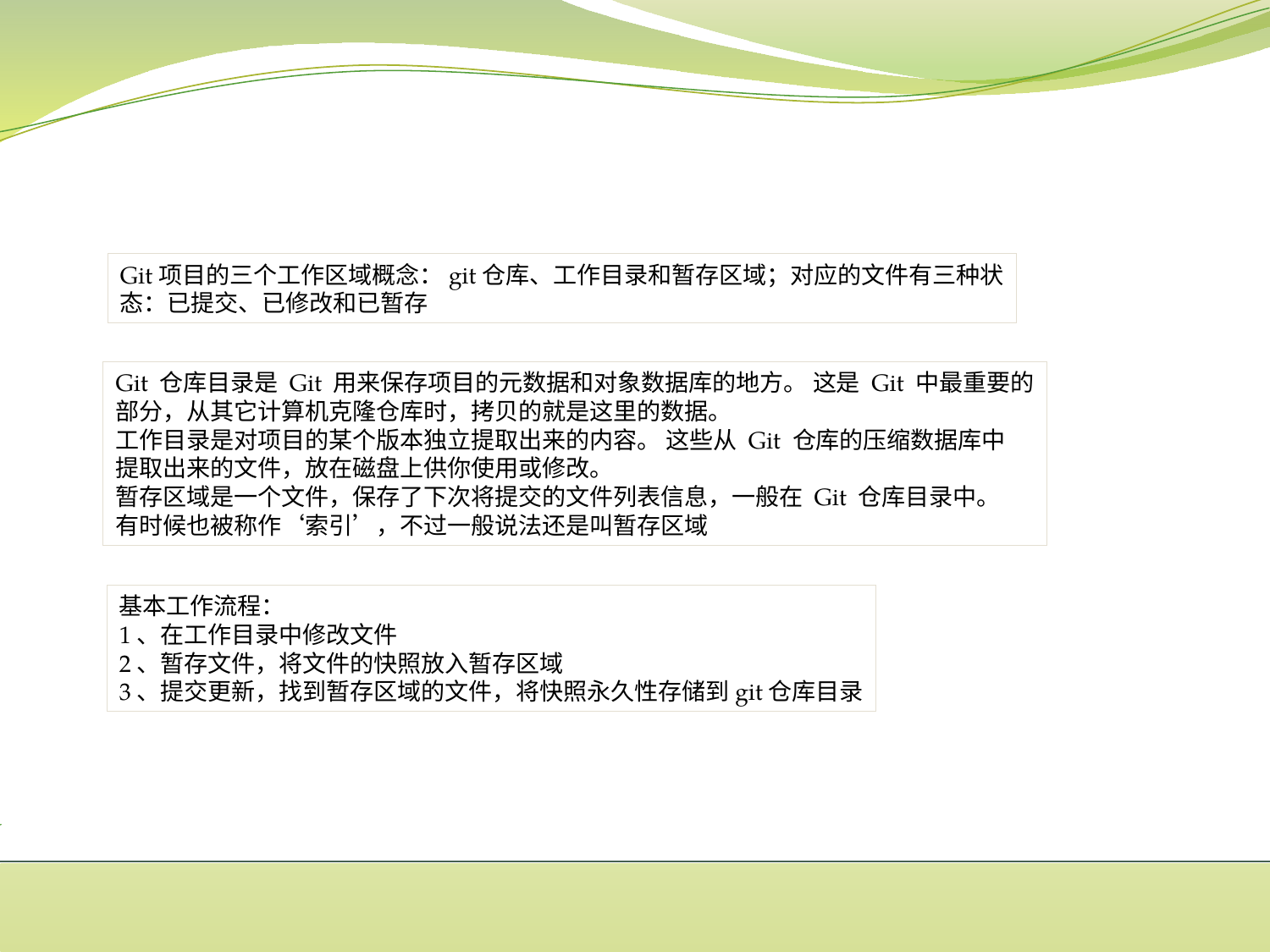

Git项目的三个工作区域概念：git仓库、工作目录和暂存区域；对应的文件有三种状
态：已提交、已修改和已暂存
Git 仓库目录是 Git 用来保存项目的元数据和对象数据库的地方。 这是 Git 中最重要的
部分，从其它计算机克隆仓库时，拷贝的就是这里的数据。
工作目录是对项目的某个版本独立提取出来的内容。 这些从 Git 仓库的压缩数据库中
提取出来的文件，放在磁盘上供你使用或修改。
暂存区域是一个文件，保存了下次将提交的文件列表信息，一般在 Git 仓库目录中。
有时候也被称作‘索引’，不过一般说法还是叫暂存区域
基本工作流程：
1、在工作目录中修改文件
2、暂存文件，将文件的快照放入暂存区域
3、提交更新，找到暂存区域的文件，将快照永久性存储到git仓库目录